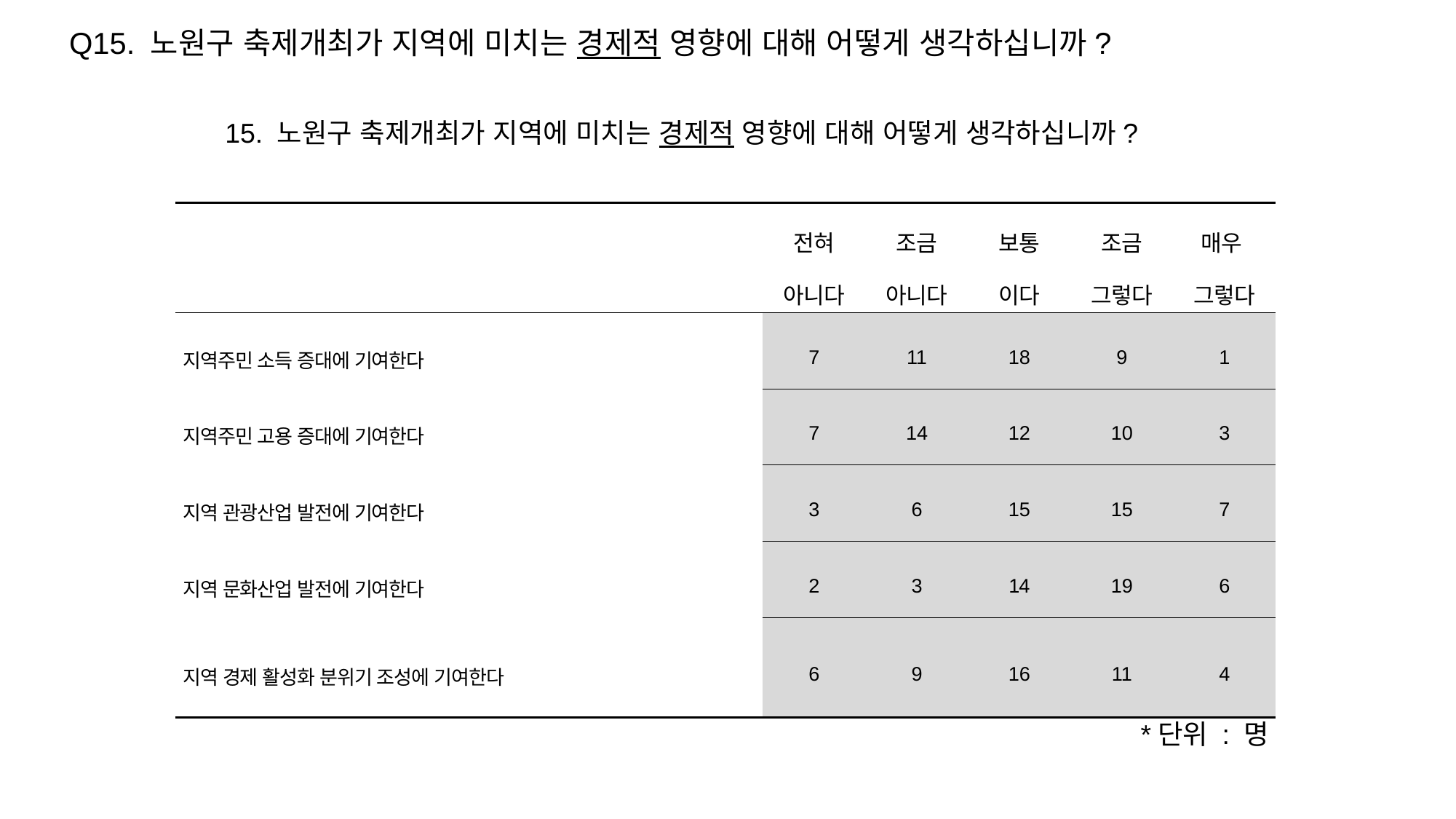

Q15. 노원구 축제개최가 지역에 미치는 경제적 영향에 대해 어떻게 생각하십니까?
15. 노원구 축제개최가 지역에 미치는 경제적 영향에 대해 어떻게 생각하십니까?
|  | 전혀 아니다 | 조금 아니다 | 보통 이다 | 조금 그렇다 | 매우 그렇다 |
| --- | --- | --- | --- | --- | --- |
| 지역주민 소득 증대에 기여한다 | 7 | 11 | 18 | 9 | 1 |
| 지역주민 고용 증대에 기여한다 | 7 | 14 | 12 | 10 | 3 |
| 지역 관광산업 발전에 기여한다 | 3 | 6 | 15 | 15 | 7 |
| 지역 문화산업 발전에 기여한다 | 2 | 3 | 14 | 19 | 6 |
| 지역 경제 활성화 분위기 조성에 기여한다 | 6 | 9 | 16 | 11 | 4 |
*단위 : 명